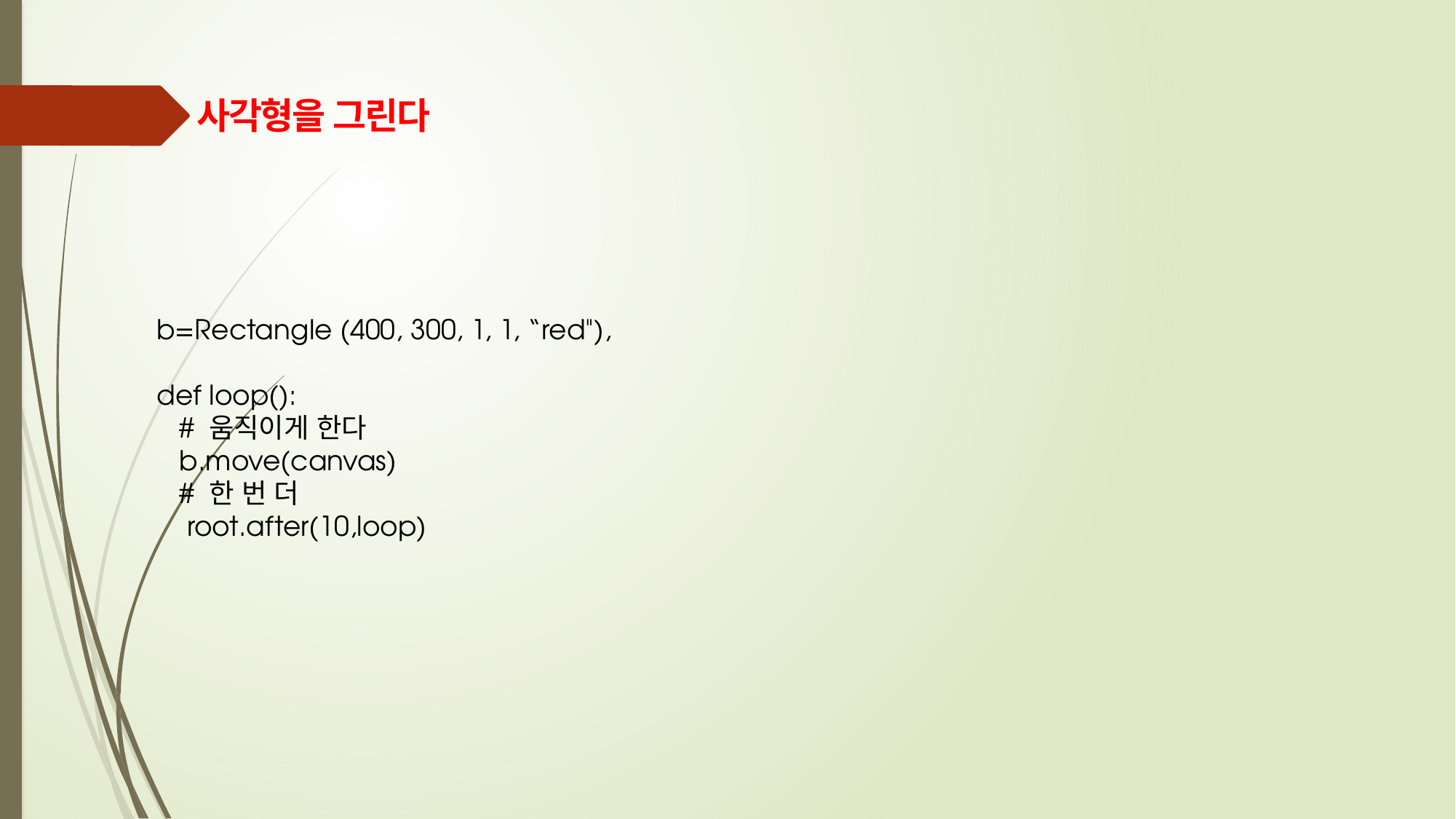

사각형을 그린다
b=Rectangle (400, 300, 1, 1, “red"),

def loop():
   # 움직이게 한다
   b.move(canvas)
   # 한 번 더
    root.after(10,loop)